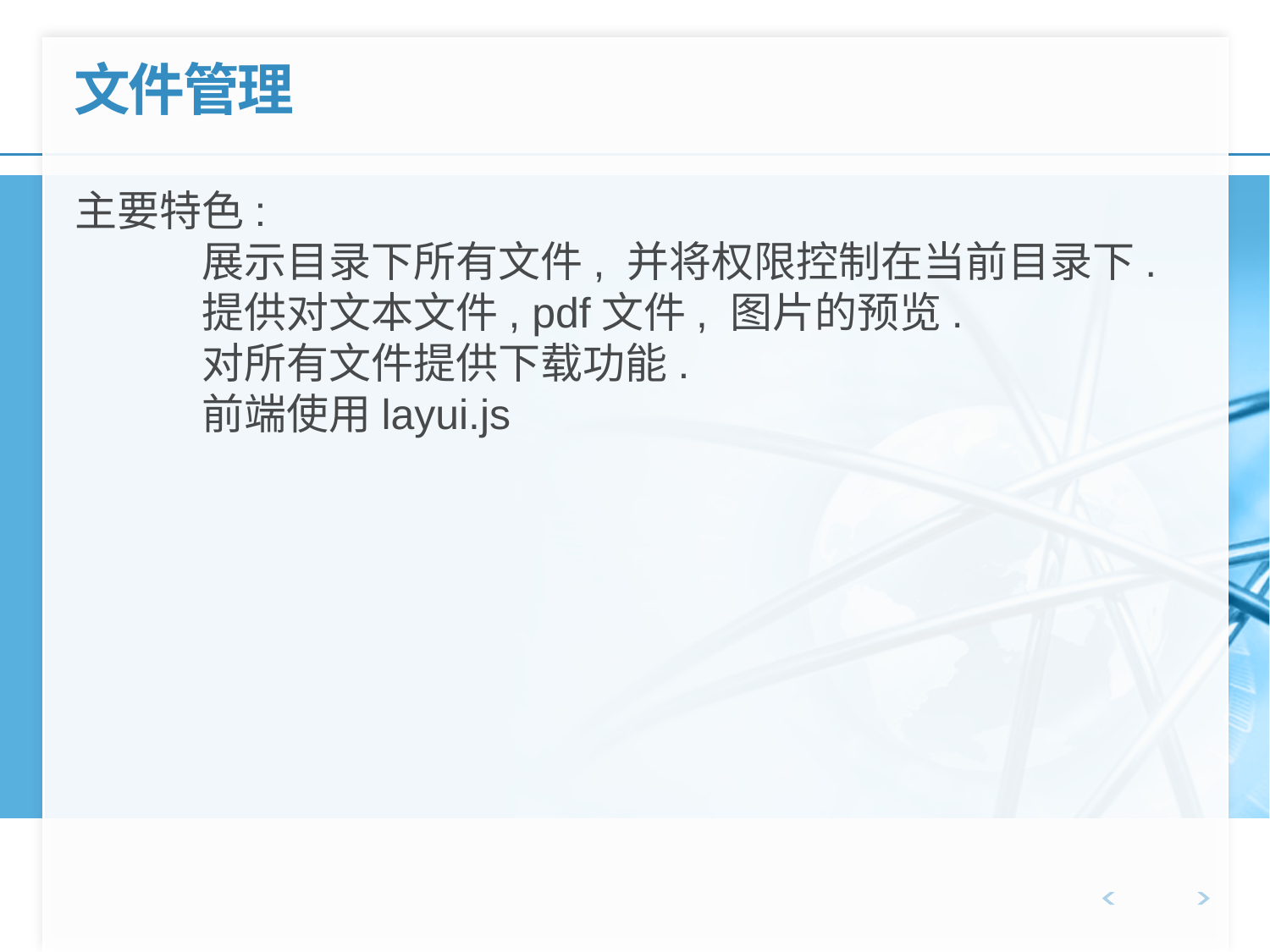

# 文件管理
主要特色:
	展示目录下所有文件, 并将权限控制在当前目录下.
	提供对文本文件, pdf文件, 图片的预览.
	对所有文件提供下载功能.
	前端使用layui.js